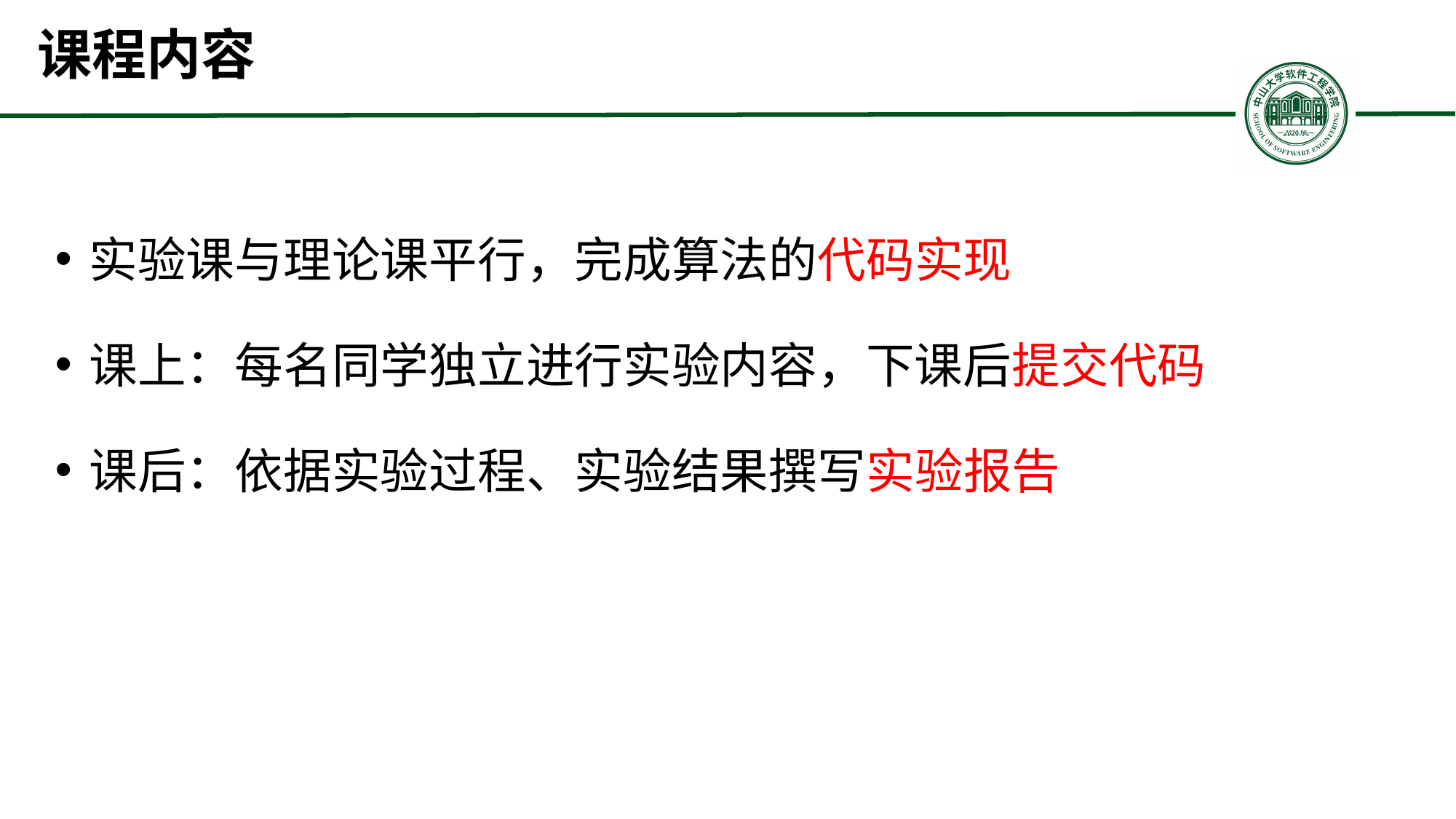

课程内容
实验课与理论课平行，完成算法的代码实现
课上：每名同学独立进行实验内容，下课后提交代码
课后：依据实验过程、实验结果撰写实验报告